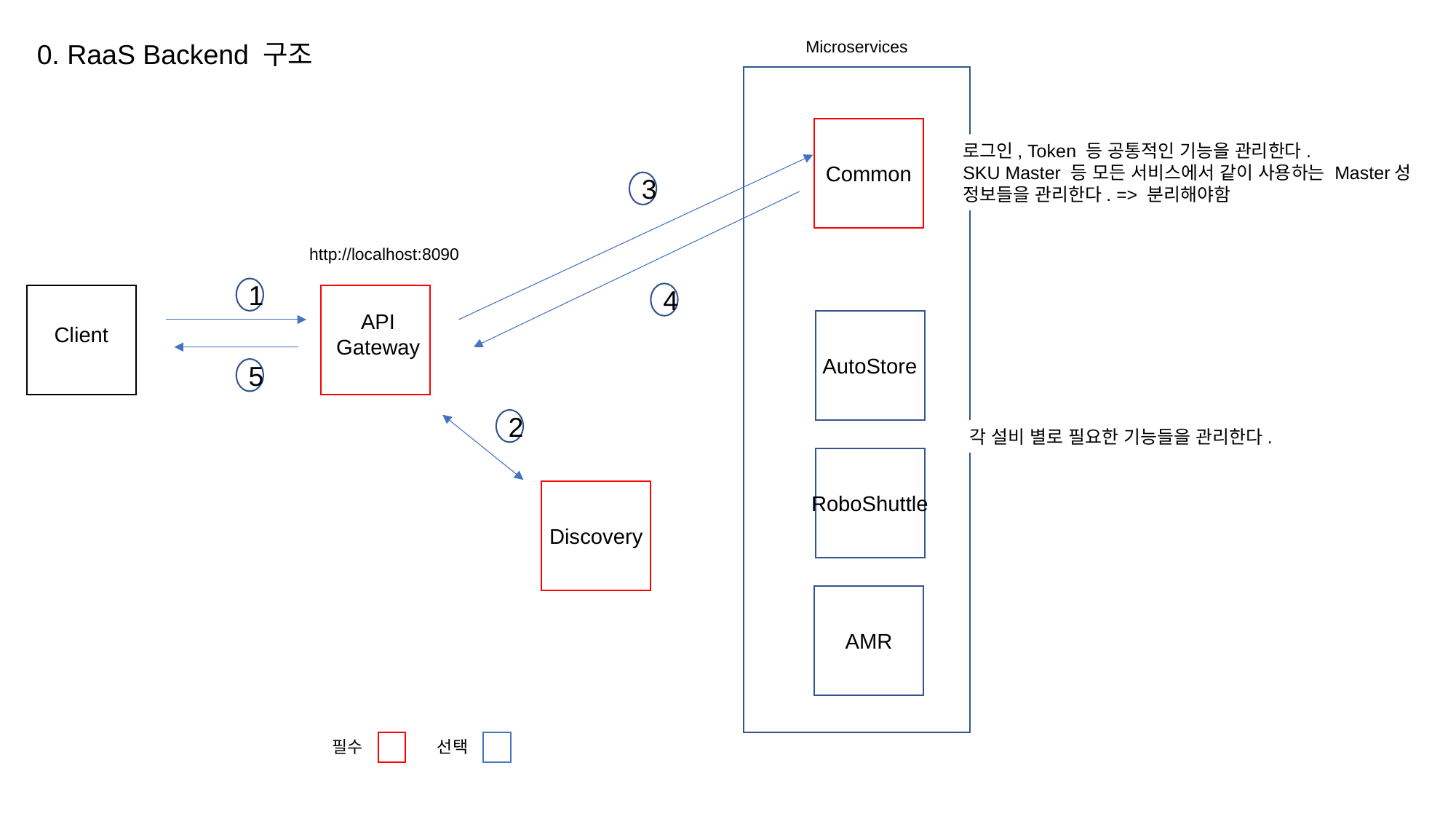

Microservices
0. RaaS Backend 구조

Common
로그인, Token 등 공통적인 기능을 관리한다.
SKU Master 등 모든 서비스에서 같이 사용하는 Master성 정보들을 관리한다. => 분리해야함
3
http://localhost:8090
1
4

Client

API
Gateway

AutoStore
5
2
각 설비 별로 필요한 기능들을 관리한다.

RoboShuttle

Discovery

AMR
필수
선택